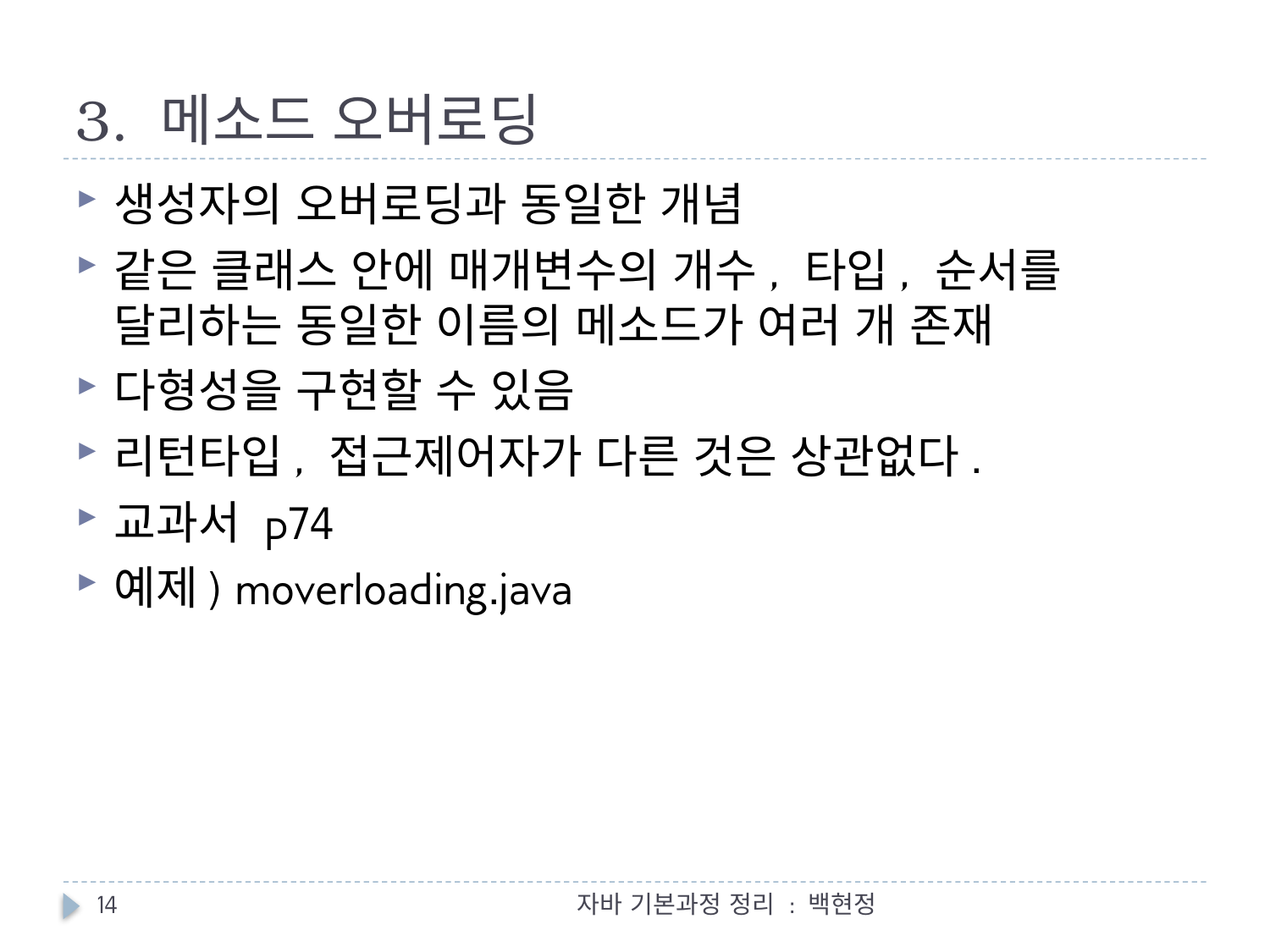

# 3. 메소드 오버로딩
생성자의 오버로딩과 동일한 개념
같은 클래스 안에 매개변수의 개수, 타입, 순서를 달리하는 동일한 이름의 메소드가 여러 개 존재
다형성을 구현할 수 있음
리턴타입, 접근제어자가 다른 것은 상관없다.
교과서 p74
예제) moverloading.java

14
자바 기본과정 정리 : 백현정